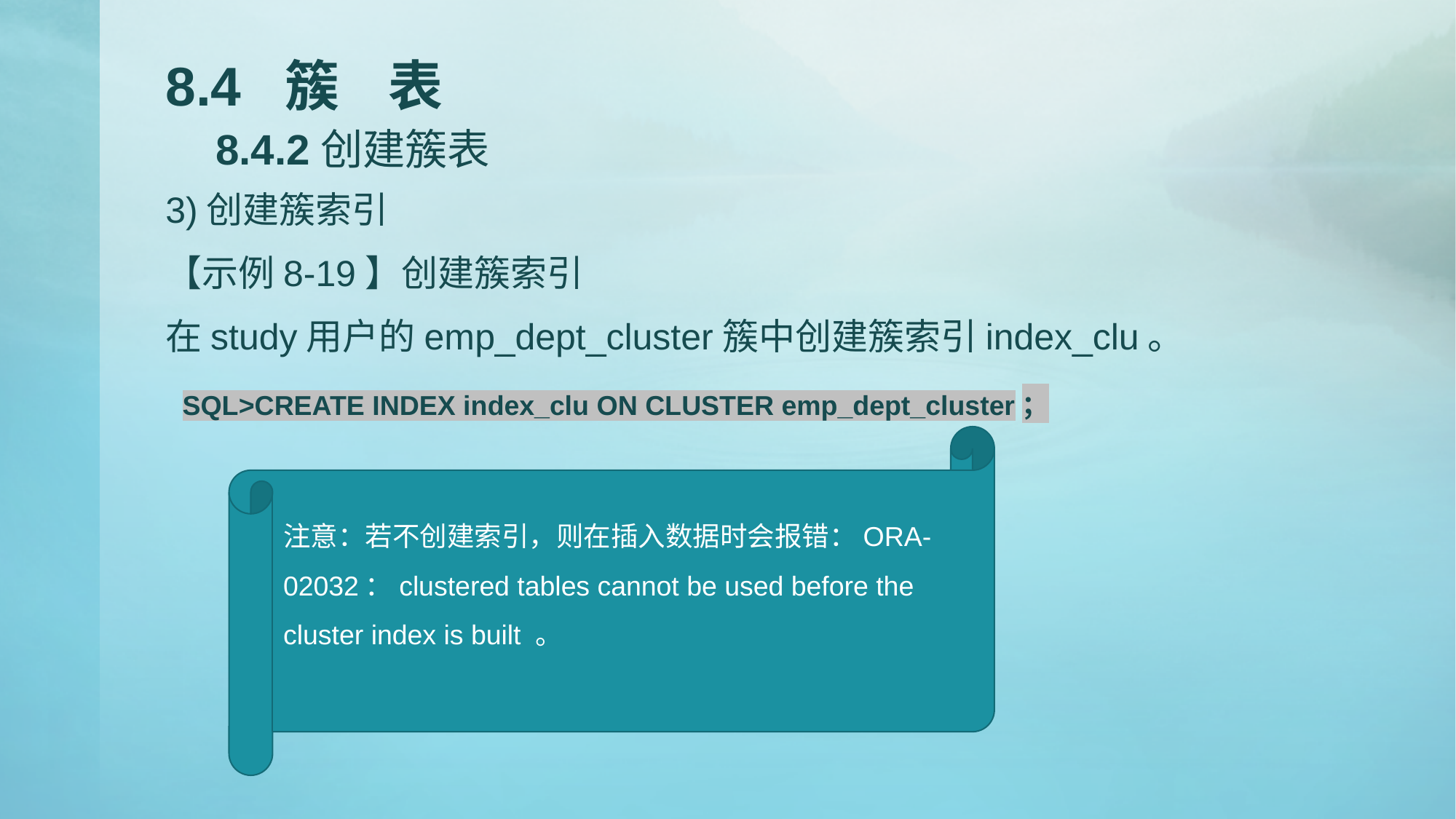

# 8.4  簇    表 8.4.2创建簇表
3)创建簇索引
【示例8-19】创建簇索引
在study用户的emp_dept_cluster簇中创建簇索引index_clu。
SQL>CREATE INDEX index_clu ON CLUSTER emp_dept_cluster；
注意：若不创建索引，则在插入数据时会报错：ORA-02032：clustered tables cannot be used before the cluster index is built 。